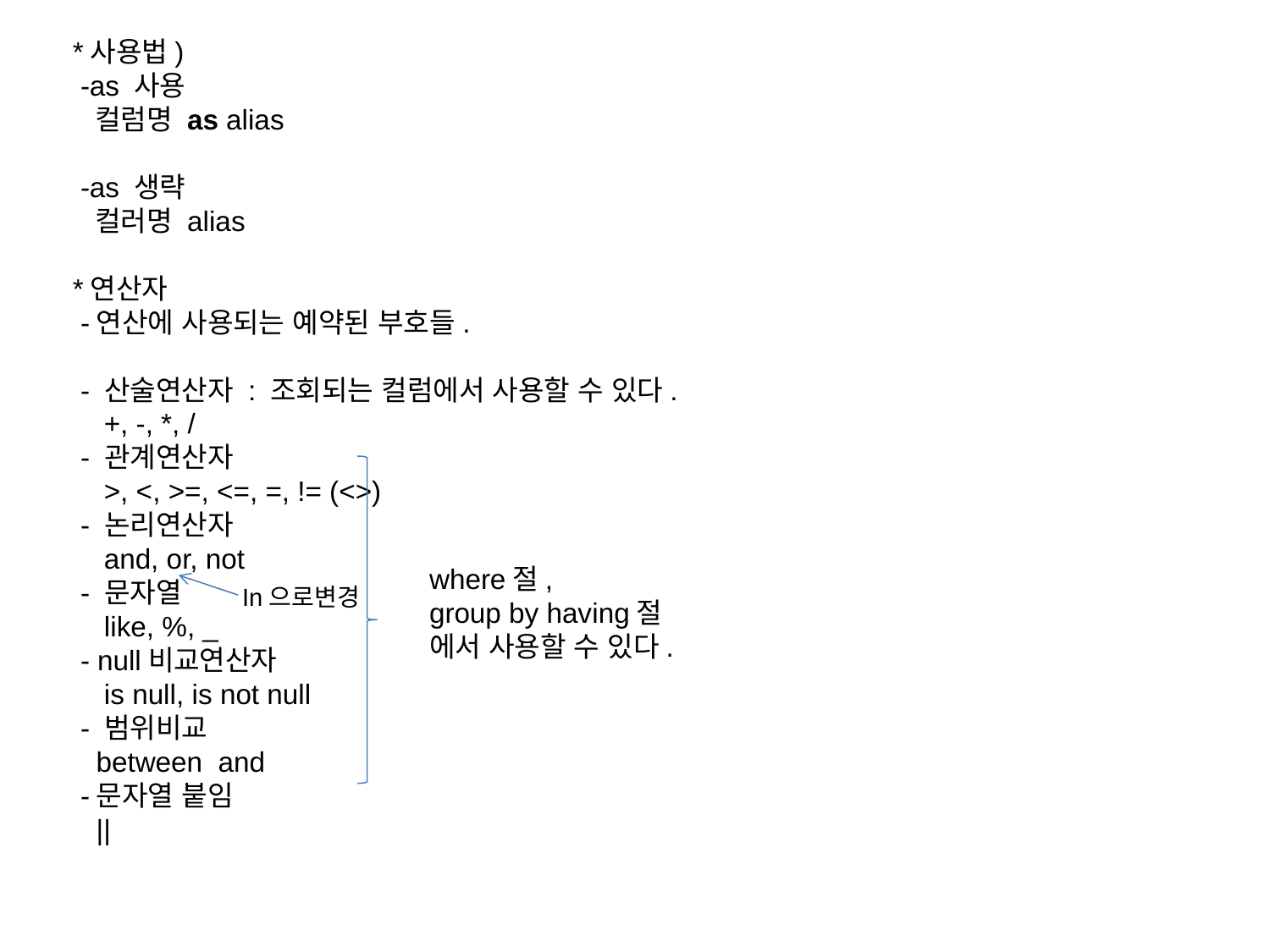

*사용법)
 -as 사용
  컬럼명 as alias

 -as 생략
  컬러명 alias

*연산자
 -연산에 사용되는 예약된 부호들.

 - 산술연산자 : 조회되는 컬럼에서 사용할 수 있다.
    +, -, *, /
 - 관계연산자
    >, <, >=, <=, =, != (<>)
 - 논리연산자
    and, or, not
 - 문자열
    like, %, _
 - null비교연산자
    is null, is not null
 - 범위비교
   between  and
 -문자열 붙임
   ||

where절,
group by having절
에서 사용할 수 있다.
In으로변경